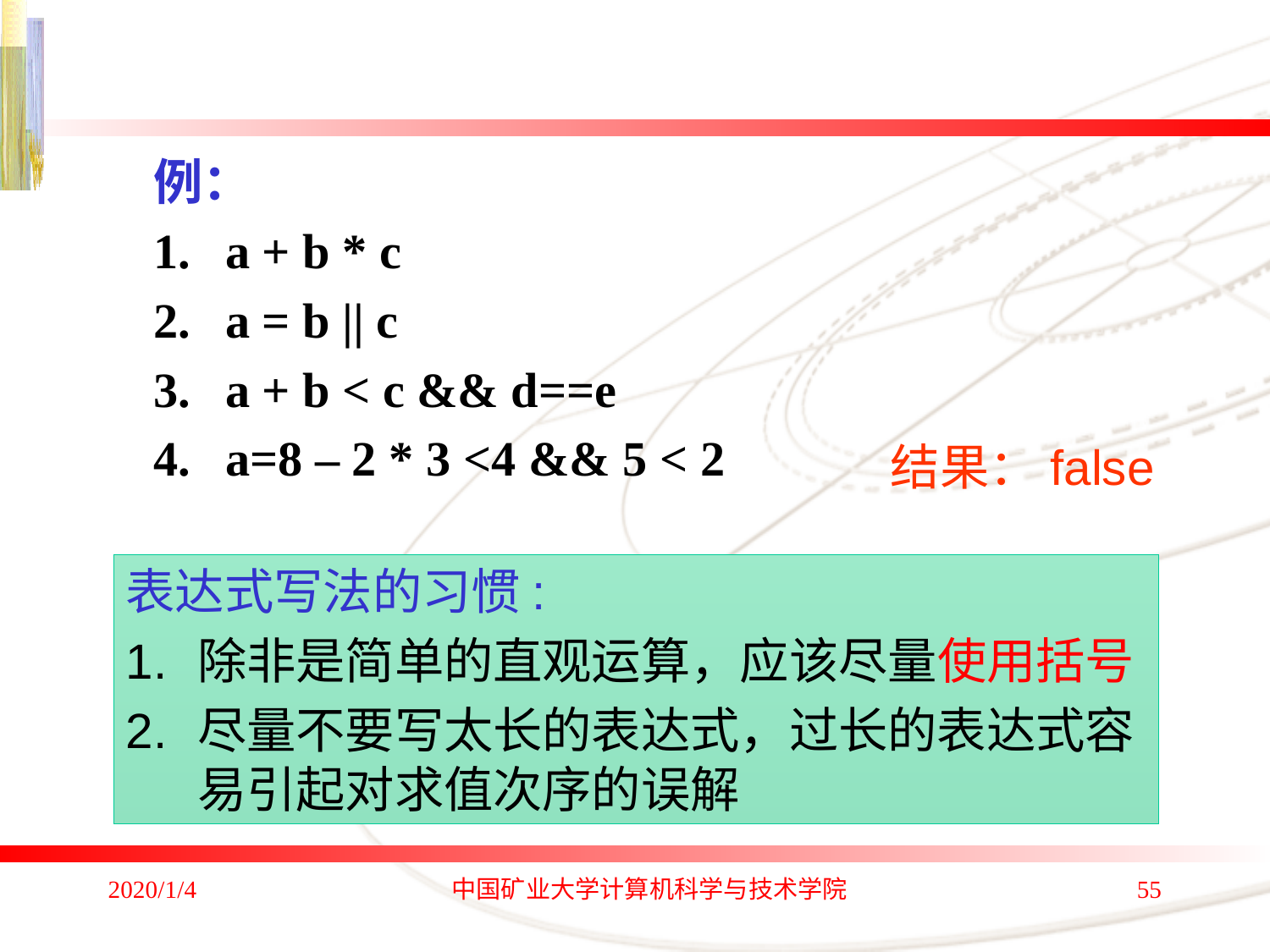

例：
a + b * c
a = b || c
a + b < c && d==e
a=8 – 2 * 3 <4 && 5 < 2
结果：false
表达式写法的习惯:
除非是简单的直观运算，应该尽量使用括号
尽量不要写太长的表达式，过长的表达式容易引起对求值次序的误解
2020/1/4
中国矿业大学计算机科学与技术学院
55